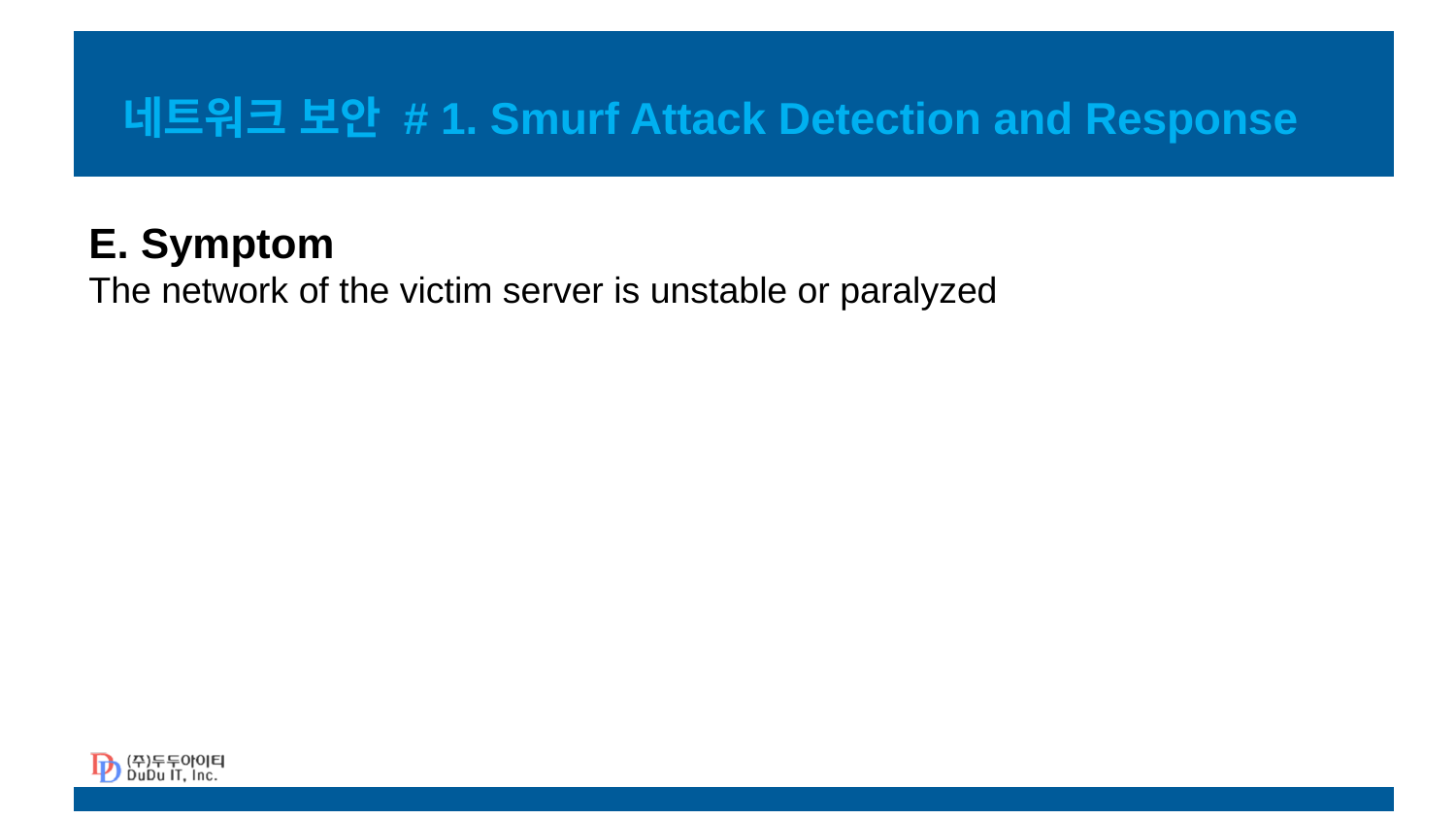

# 네트워크 보안 # 1. Smurf Attack Detection and Response
E. Symptom
The network of the victim server is unstable or paralyzed